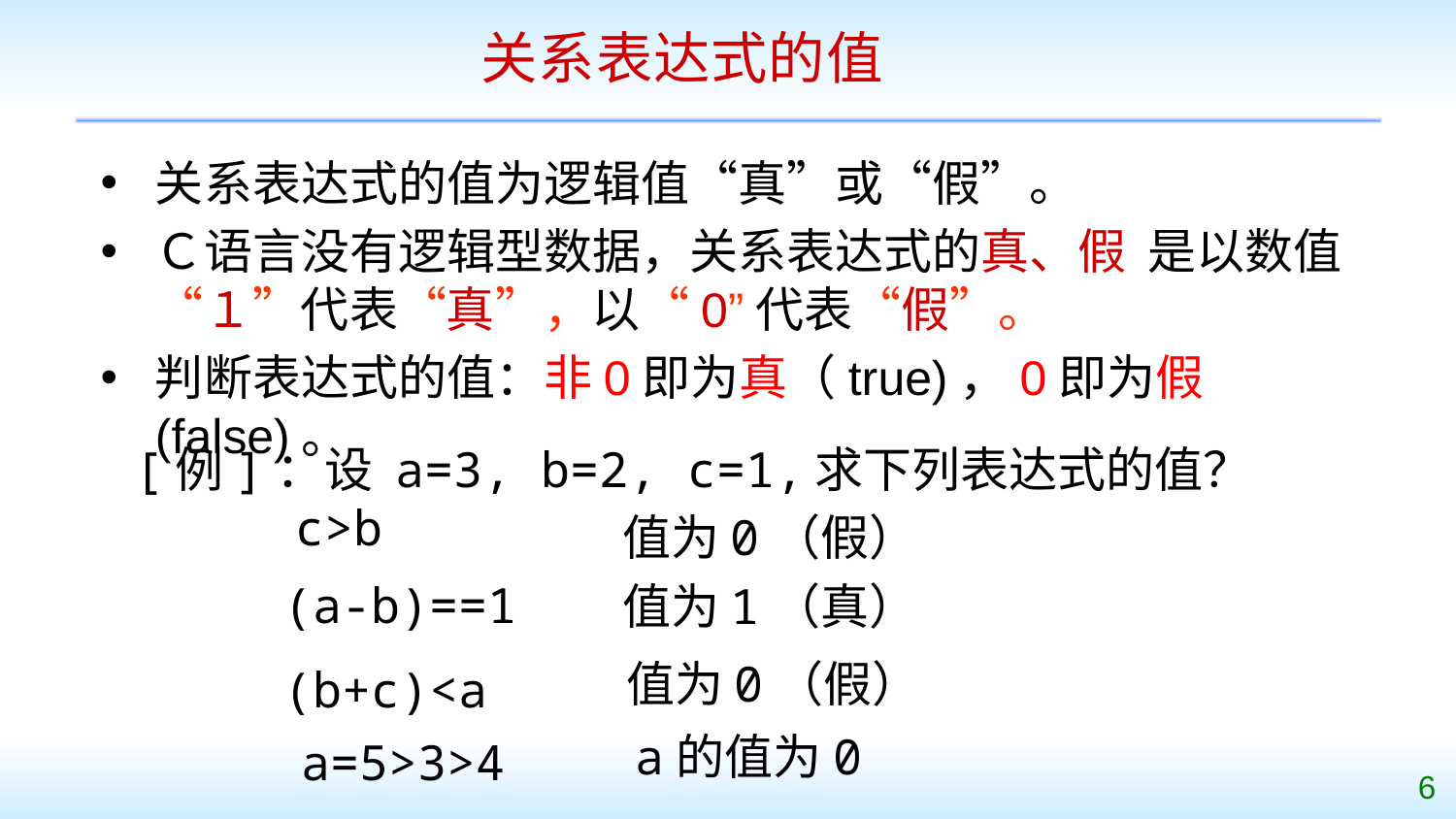

关系表达式的值
关系表达式的值为逻辑值“真”或“假”。
Ｃ语言没有逻辑型数据，关系表达式的真、假  是以数值“１”代表“真”，以“0”代表“假”。
判断表达式的值：非0即为真（true)，0即为假(false)。
[例]：设 a=3, b=2, c=1,求下列表达式的值？
c>b
值为0（假）
(a-b)==1
值为1（真）
值为0（假）
(b+c)<a
a的值为0
 a=5>3>4
6